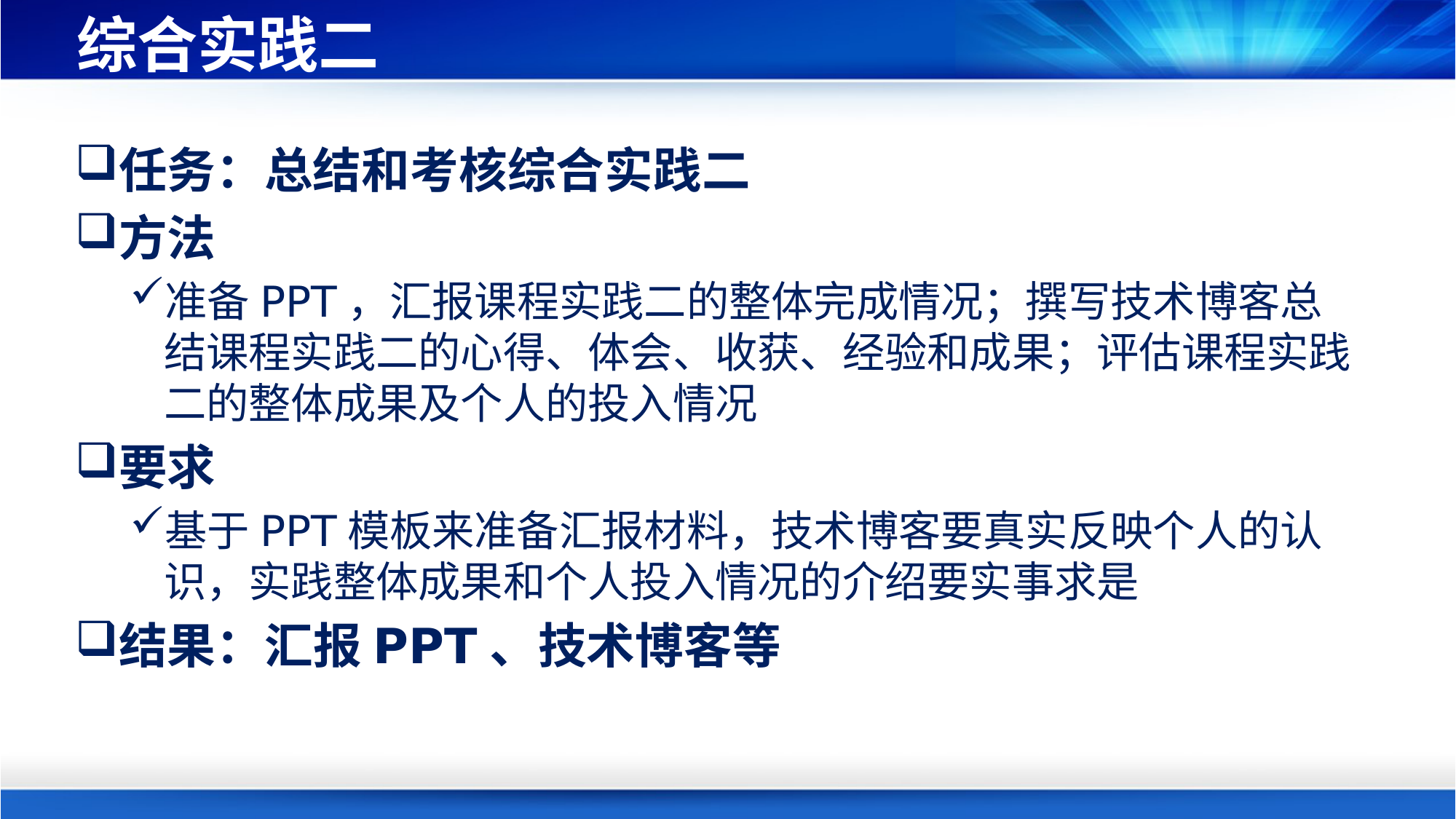

# 综合实践二
任务：总结和考核综合实践二
方法
准备PPT，汇报课程实践二的整体完成情况；撰写技术博客总结课程实践二的心得、体会、收获、经验和成果；评估课程实践二的整体成果及个人的投入情况
要求
基于PPT模板来准备汇报材料，技术博客要真实反映个人的认识，实践整体成果和个人投入情况的介绍要实事求是
结果：汇报PPT、技术博客等